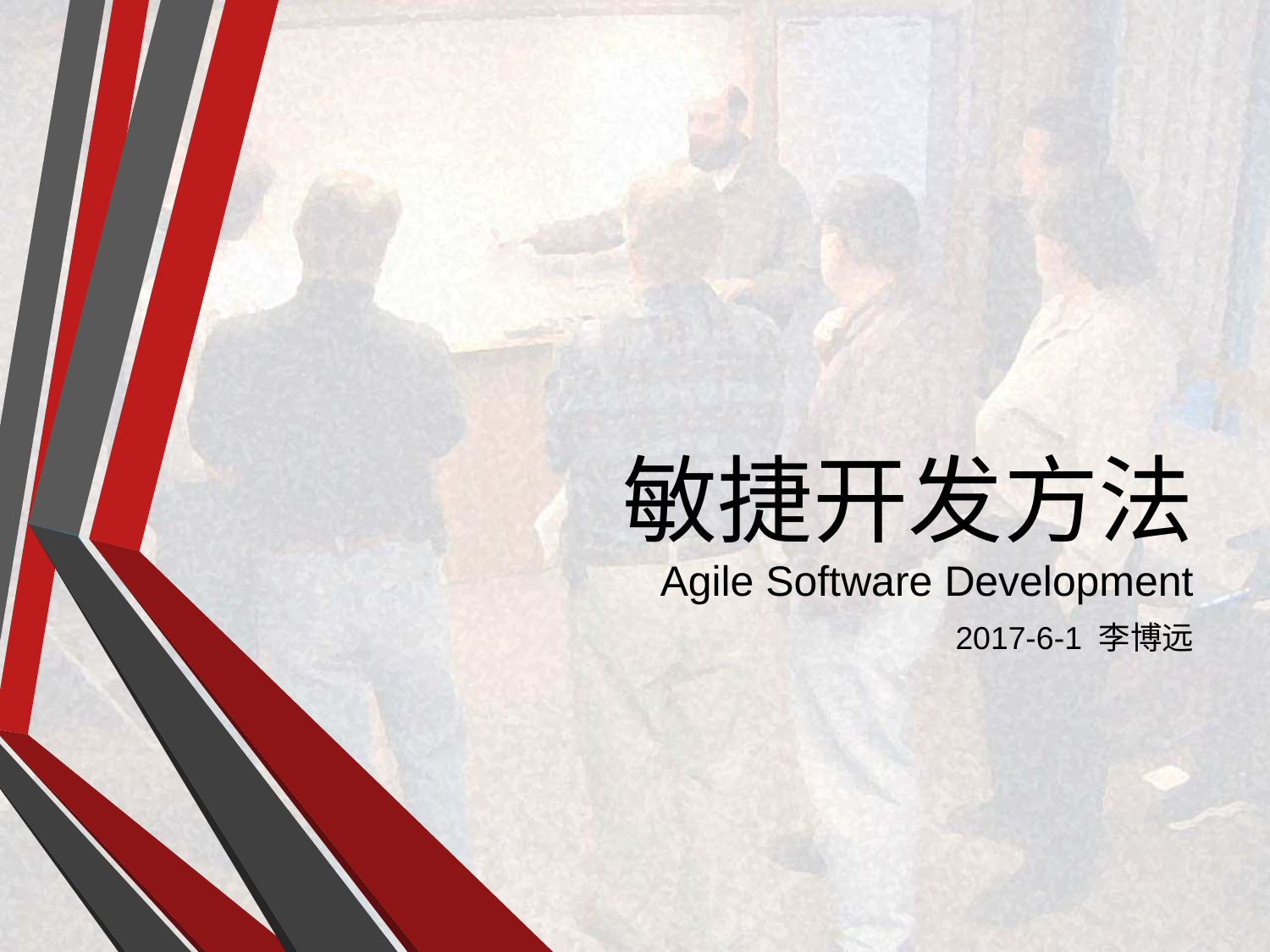

# 敏捷开发方法 Agile Software Development
2017-6-1 李博远